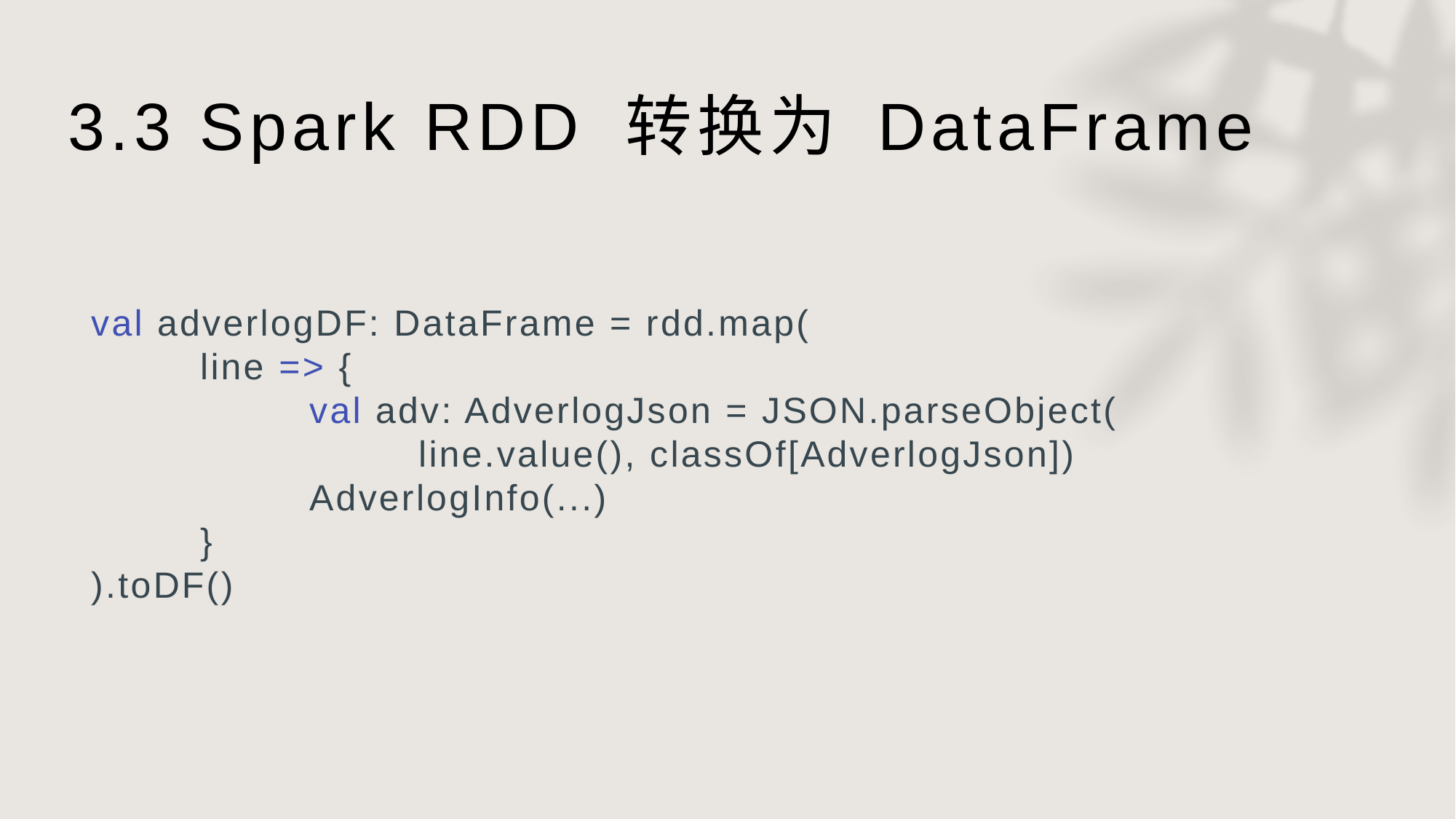

# 3.3 Spark RDD 转换为 DataFrame
val adverlogDF: DataFrame = rdd.map(
	line => {
		val adv: AdverlogJson = JSON.parseObject(
			line.value(), classOf[AdverlogJson])
		AdverlogInfo(...)
	}
).toDF()